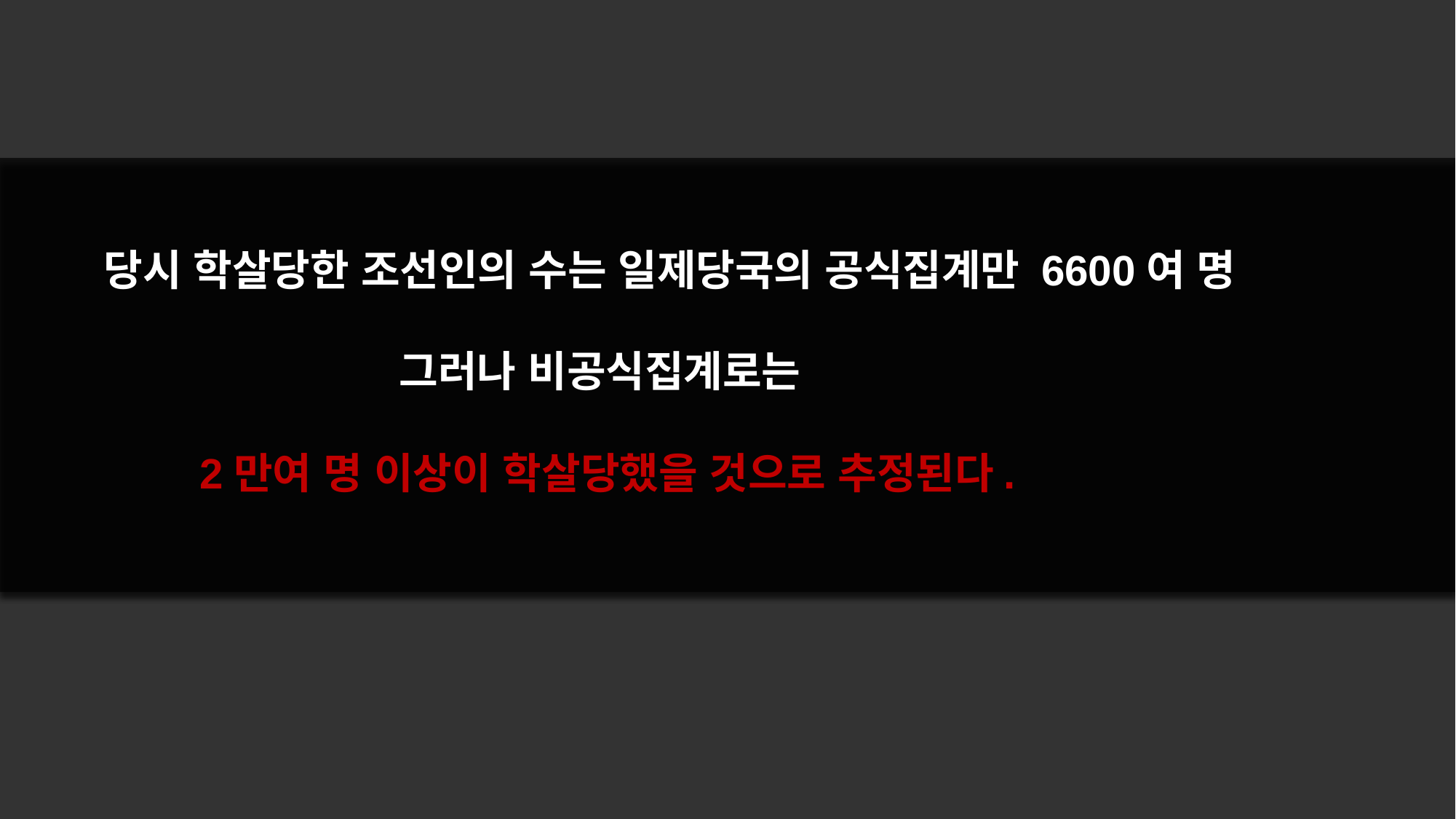

당시 학살당한 조선인의 수는 일제당국의 공식집계만 6600여 명

                              그러나 비공식집계로는

              2만여 명 이상이 학살당했을 것으로 추정된다.